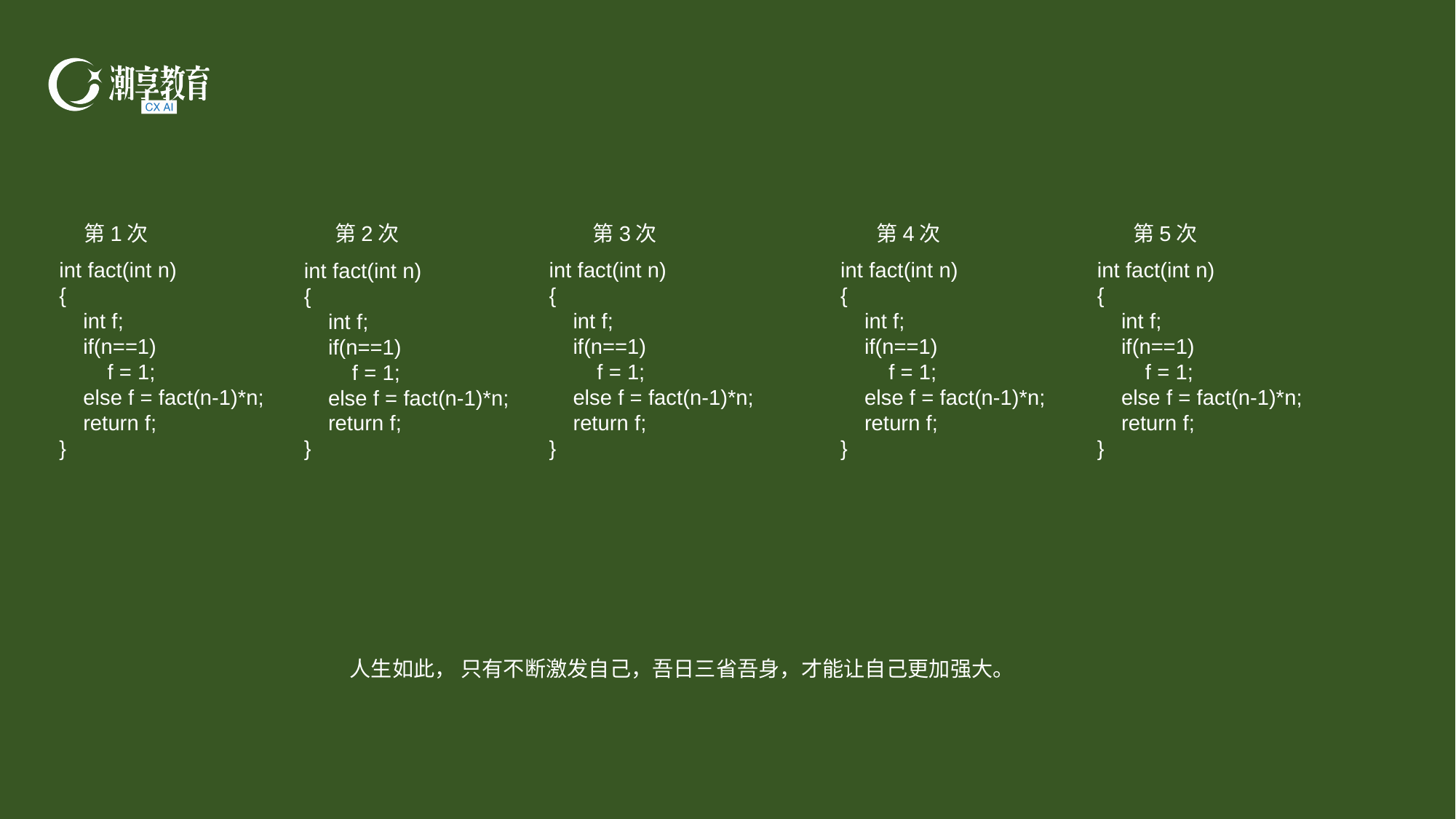

第1次
第2次
第3次
第4次
第5次
int fact(int n)
{
    int f;
    if(n==1)
        f = 1;
    else f = fact(n-1)*n;
    return f;
}
int fact(int n)
{
    int f;
    if(n==1)
        f = 1;
    else f = fact(n-1)*n;
    return f;
}
int fact(int n)
{
    int f;
    if(n==1)
        f = 1;
    else f = fact(n-1)*n;
    return f;
}
int fact(int n)
{
    int f;
    if(n==1)
        f = 1;
    else f = fact(n-1)*n;
    return f;
}
int fact(int n)
{
    int f;
    if(n==1)
        f = 1;
    else f = fact(n-1)*n;
    return f;
}
人生如此， 只有不断激发自己，吾日三省吾身，才能让自己更加强大。